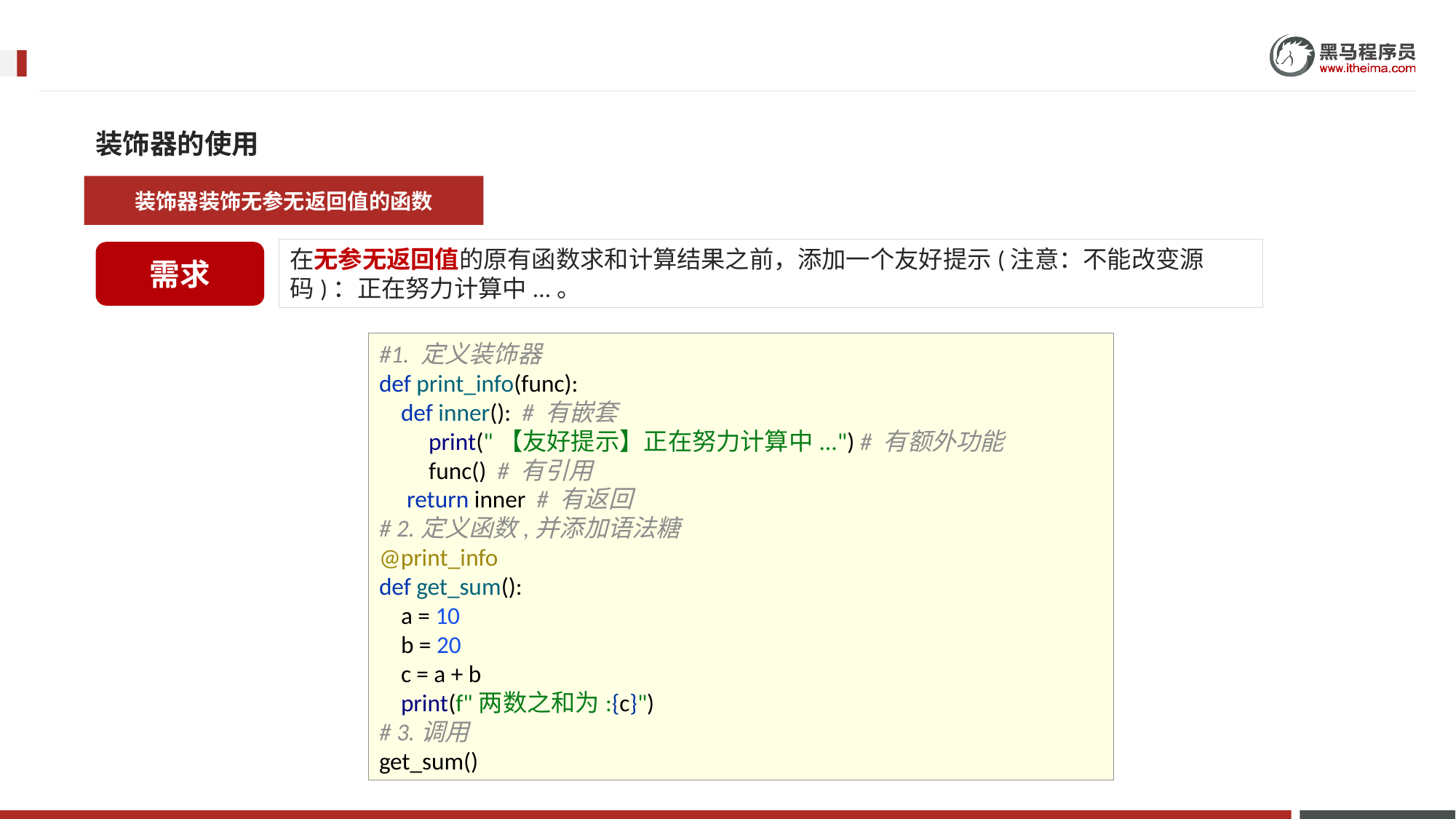

装饰器的使用
装饰器装饰无参无返回值的函数
在无参无返回值的原有函数求和计算结果之前，添加一个友好提示(注意：不能改变源码)：正在努力计算中...。
需求
#1. 定义装饰器
def print_info(func):
    def inner():  # 有嵌套
        print("【友好提示】正在努力计算中...") # 有额外功能
        func()  # 有引用
    return inner  # 有返回
# 2.定义函数,并添加语法糖
@print_info
def get_sum():
    a = 10
    b = 20
    c = a + b
    print(f"两数之和为:{c}")
# 3.调用
get_sum()